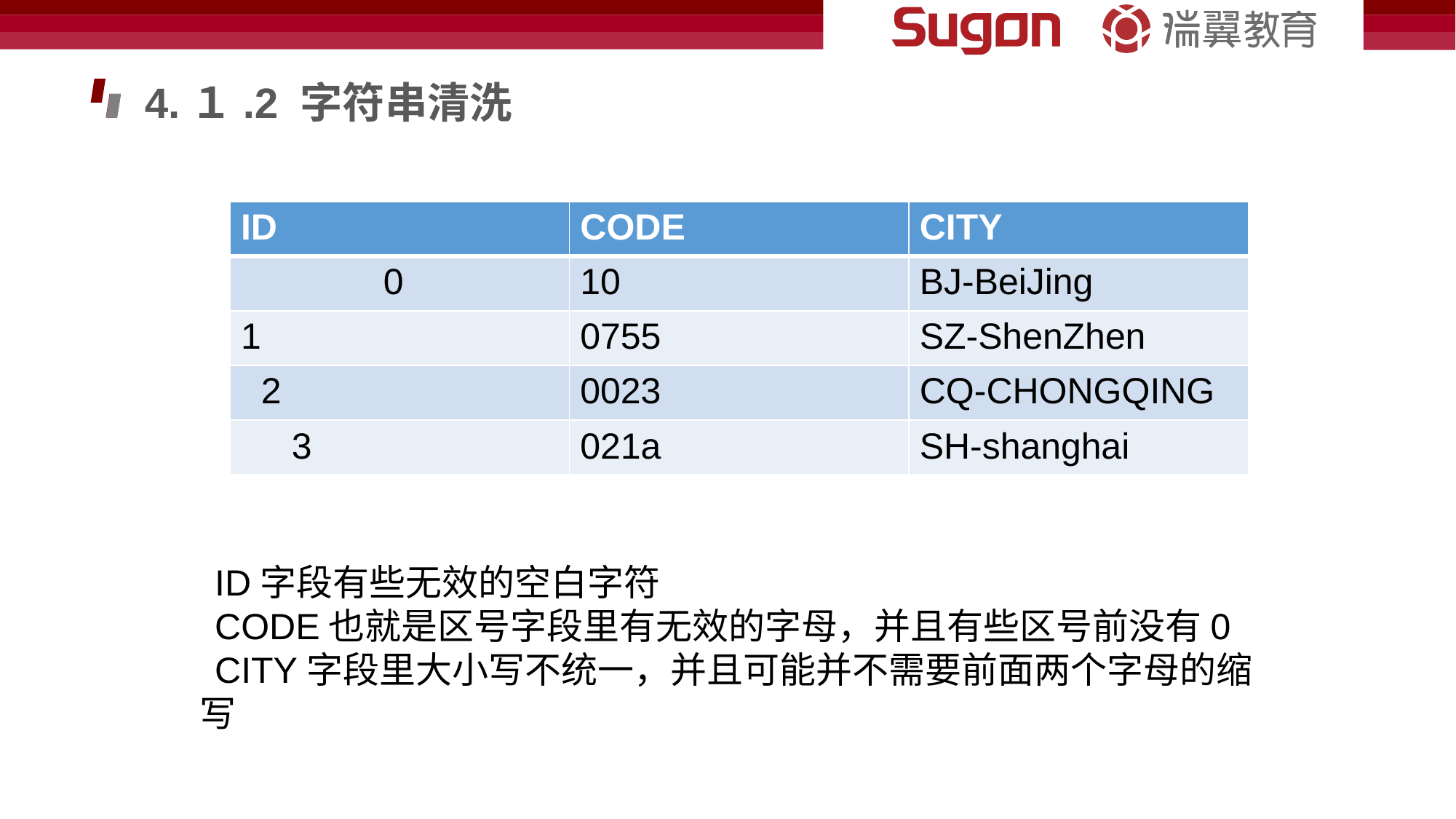

4.１.2 字符串清洗

| ID | CODE | CITY |
| --- | --- | --- |
| 0 | 10 | BJ-BeiJing |
| 1 | 0755 | SZ-ShenZhen |
| 2 | 0023 | CQ-CHONGQING |
| 3 | 021a | SH-shanghai |
ID字段有些无效的空白字符
CODE也就是区号字段里有无效的字母，并且有些区号前没有0
CITY字段里大小写不统一，并且可能并不需要前面两个字母的缩写